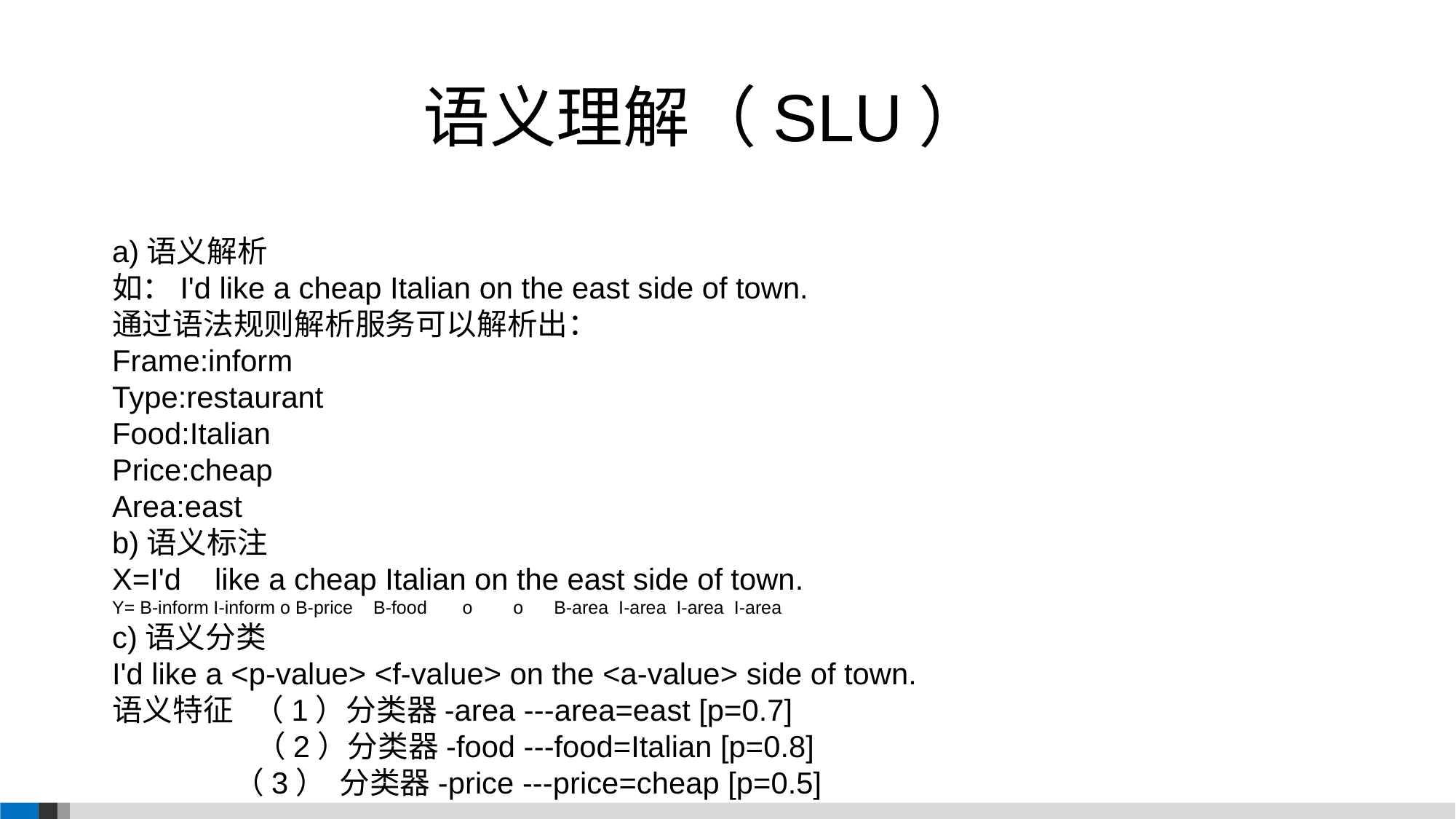

语义理解（SLU）
a)语义解析
如：I'd like a cheap Italian on the east side of town.
通过语法规则解析服务可以解析出：
Frame:inform
Type:restaurant
Food:Italian
Price:cheap
Area:east
b)语义标注
X=I'd    like a cheap Italian on the east side of town.
Y= B-inform I-inform o B-price    B-food       o        o      B-area  I-area  I-area  I-area
c)语义分类
I'd like a <p-value> <f-value> on the <a-value> side of town.
语义特征   （1）分类器-area ---area=east [p=0.7]
	    （2）分类器-food ---food=Italian [p=0.8]
                 （3）  分类器-price ---price=cheap [p=0.5]